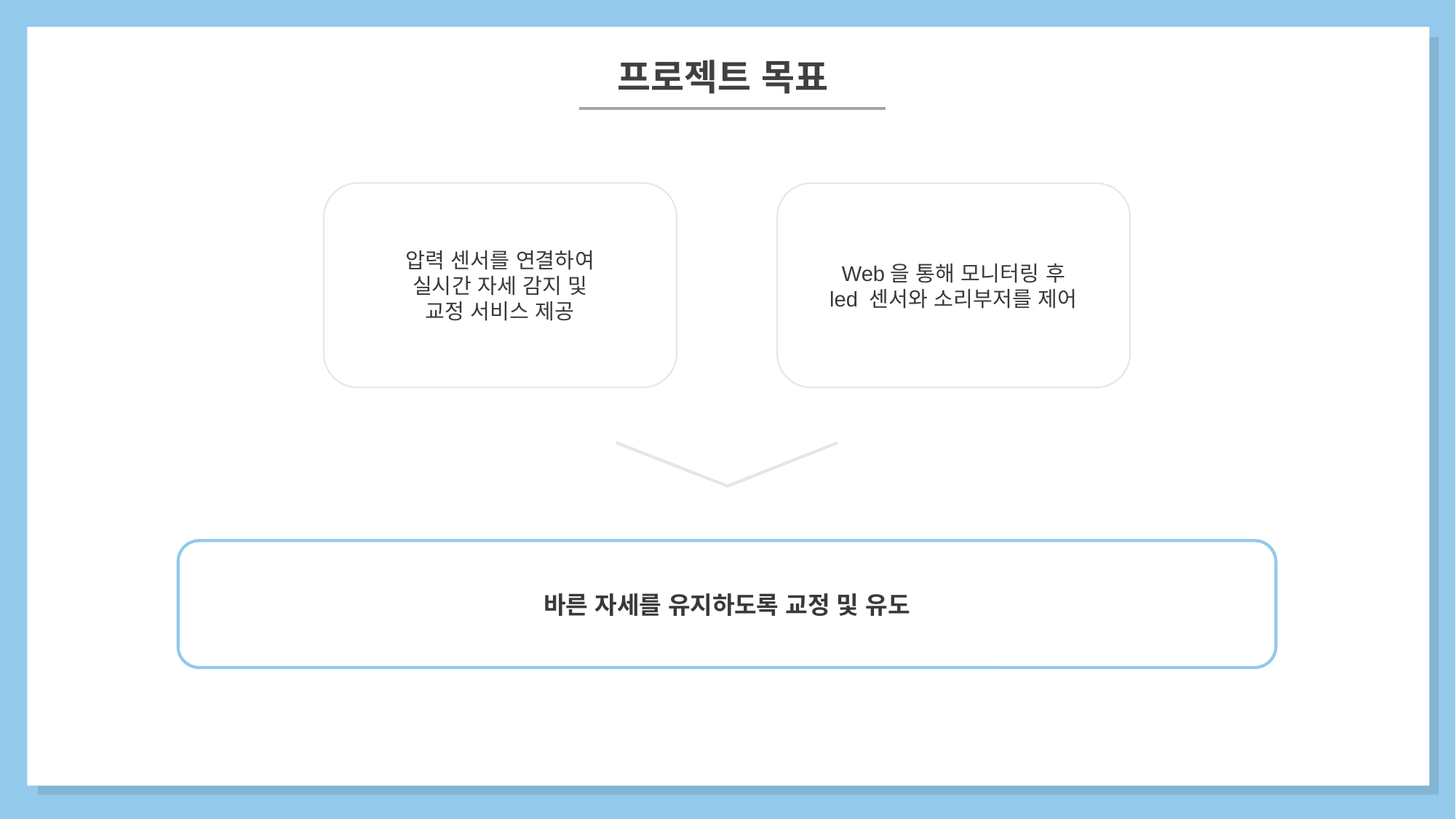

프로젝트 목표
압력 센서를 연결하여
실시간 자세 감지 및
교정 서비스 제공
Web을 통해 모니터링 후
led 센서와 소리부저를 제어
바른 자세를 유지하도록 교정 및 유도